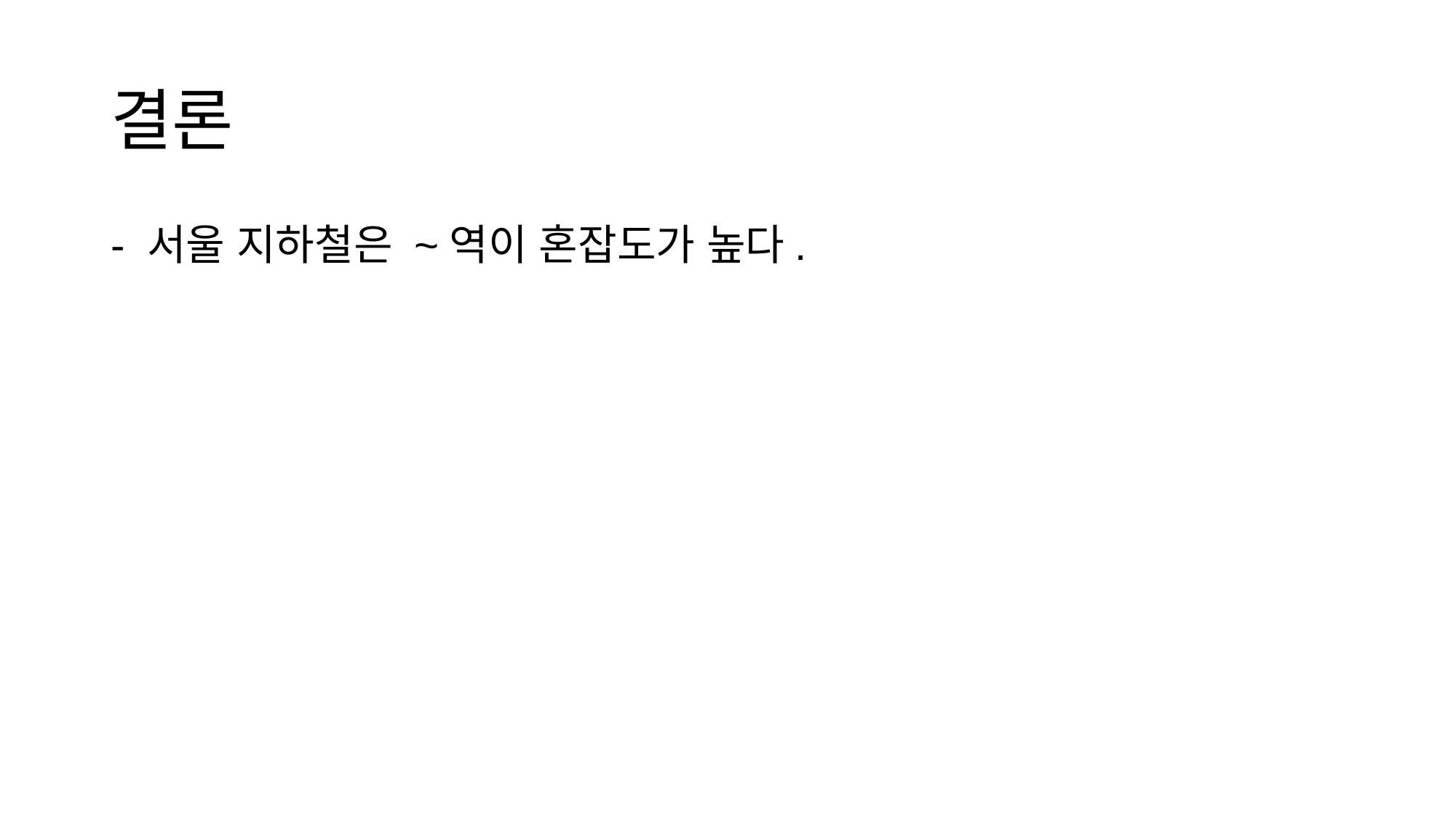

# 결론
- 서울 지하철은 ~역이 혼잡도가 높다.